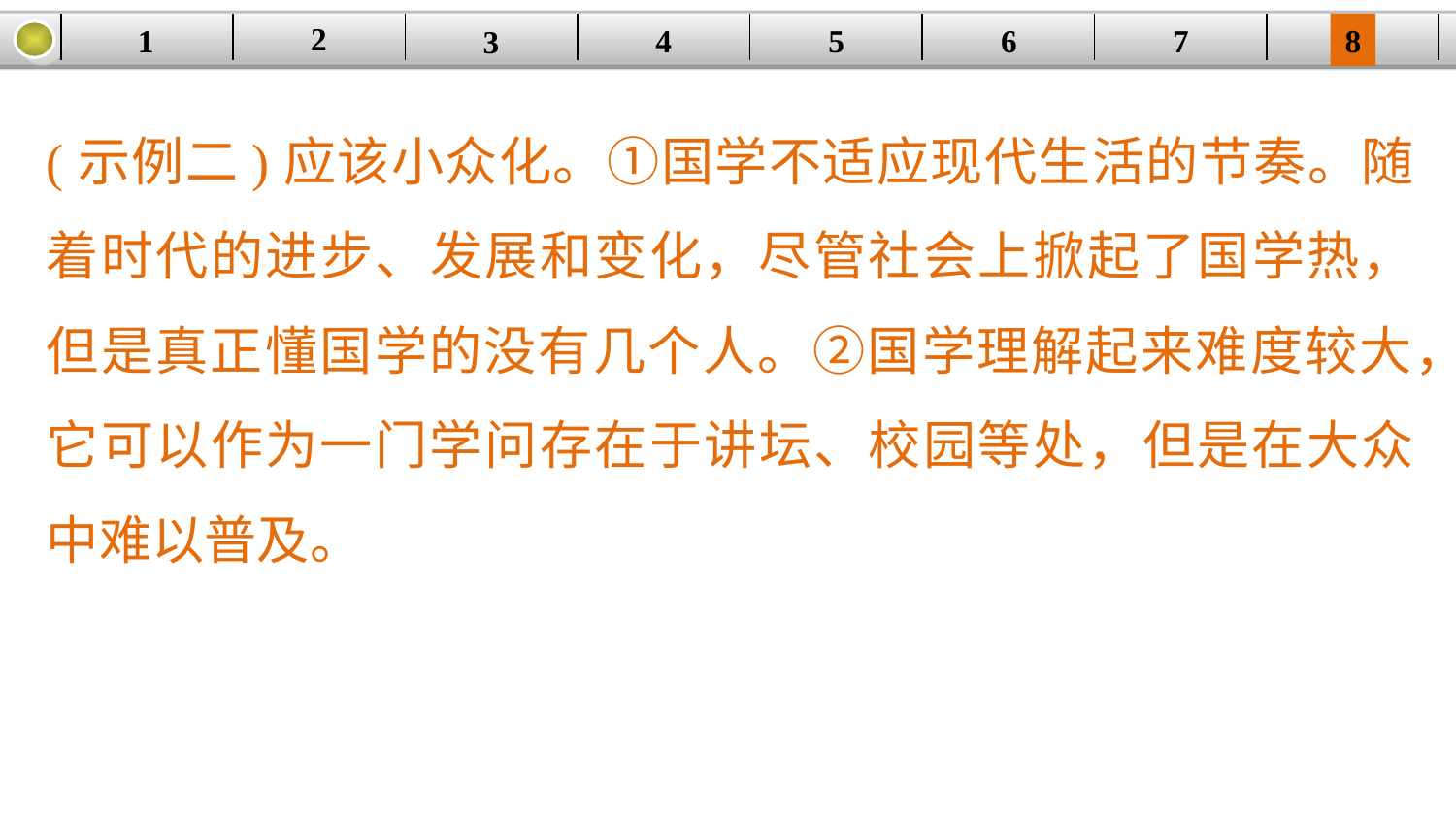

2
1
8
7
6
|  |  |  |  |  |  |  |  |
| --- | --- | --- | --- | --- | --- | --- | --- |
5
4
3

(示例二)应该小众化。①国学不适应现代生活的节奏。随着时代的进步、发展和变化，尽管社会上掀起了国学热，但是真正懂国学的没有几个人。②国学理解起来难度较大，它可以作为一门学问存在于讲坛、校园等处，但是在大众中难以普及。